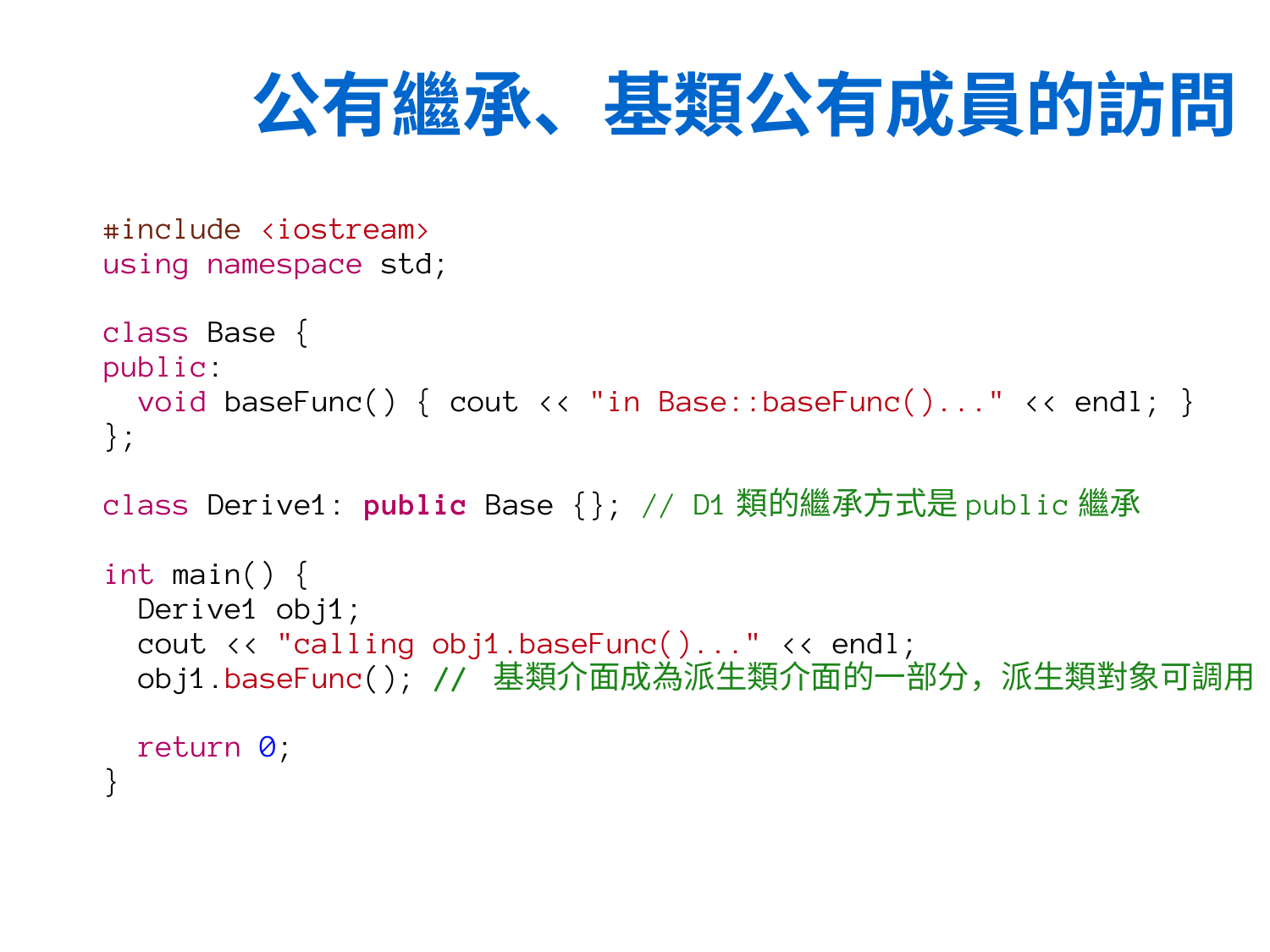

# 公有繼承、基類公有成員的訪問
#include <iostream>
using namespace std;

class Base {
public:
  void baseFunc() { cout << "in Base::baseFunc()..." << endl; }
};

class Derive1: public Base {}; // D1類的繼承方式是public繼承

int main() {
  Derive1 obj1;
  cout << "calling obj1.baseFunc()..." << endl;
  obj1.baseFunc(); // 基類介面成為派生類介面的一部分，派生類對象可調用

  return 0;
}